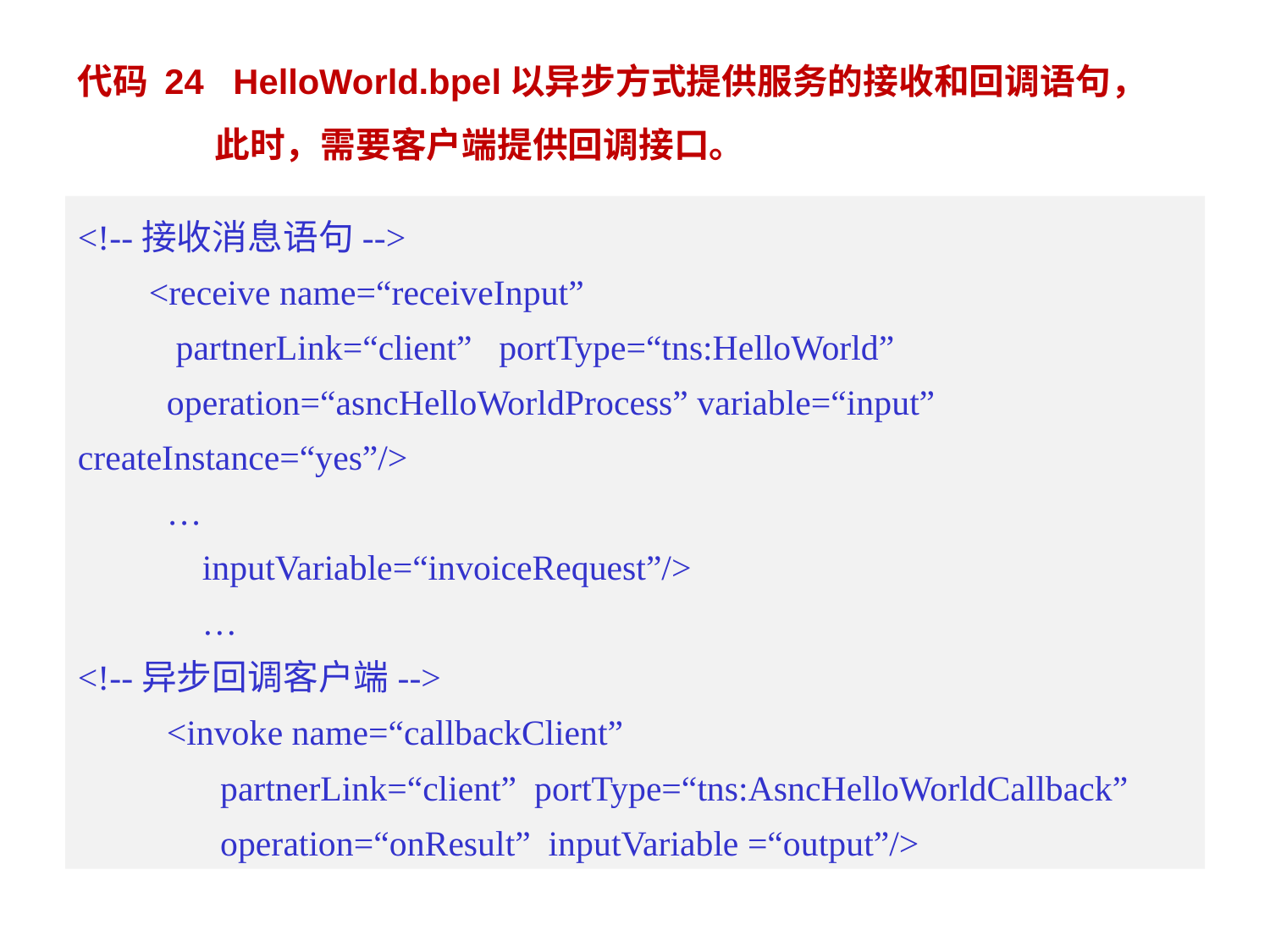

代码 24   HelloWorld.bpel以异步方式提供服务的接收和回调语句，
                此时，需要客户端提供回调接口。
<!--接收消息语句-->
        <receive name=“receiveInput”
           partnerLink=“client”   portType=“tns:HelloWorld”
          operation=“asncHelloWorldProcess” variable=“input” createInstance=“yes”/>
          …
              inputVariable=“invoiceRequest”/>
              …
<!--异步回调客户端-->
          <invoke name=“callbackClient”
                partnerLink=“client”  portType=“tns:AsncHelloWorldCallback”
                operation=“onResult”  inputVariable =“output”/>